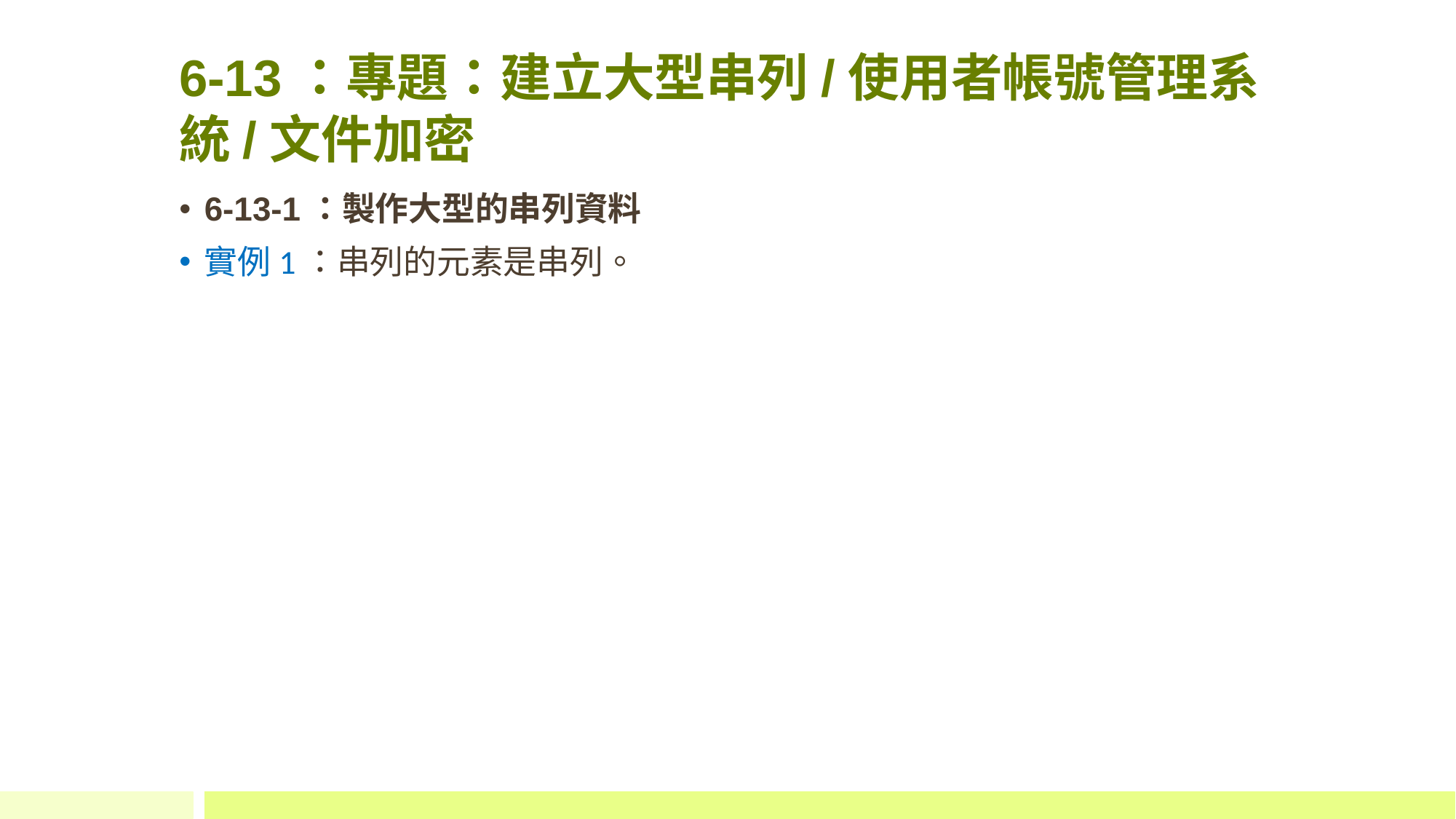

# 6-13：專題：建立大型串列/使用者帳號管理系統/文件加密
6-13-1：製作大型的串列資料
實例1：串列的元素是串列。